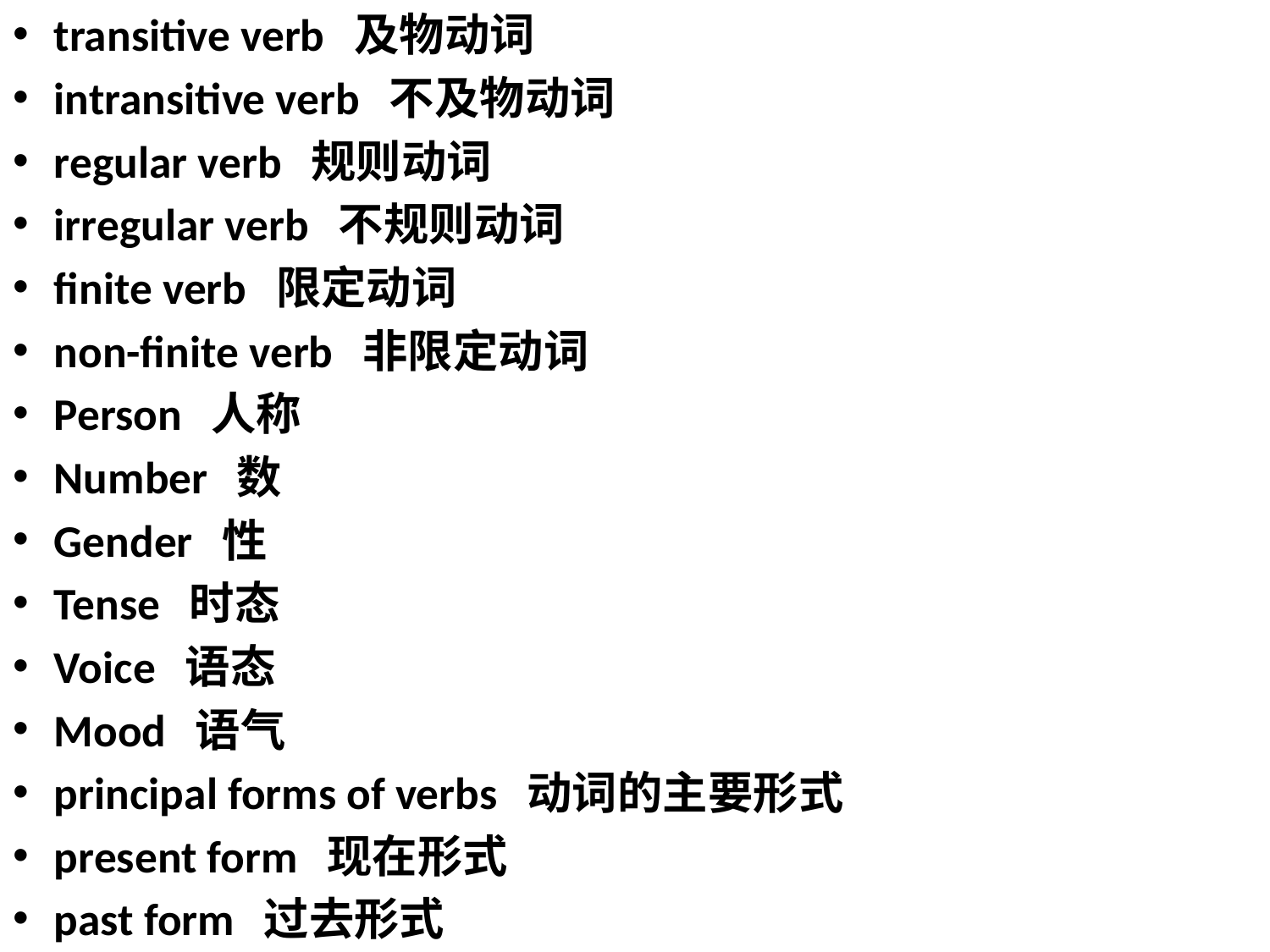

transitive verb  及物动词
intransitive verb  不及物动词
regular verb  规则动词
irregular verb  不规则动词
finite verb  限定动词
non-finite verb  非限定动词
Person  人称
Number  数
Gender  性
Tense  时态
Voice  语态
Mood  语气
principal forms of verbs  动词的主要形式
present form  现在形式
past form  过去形式